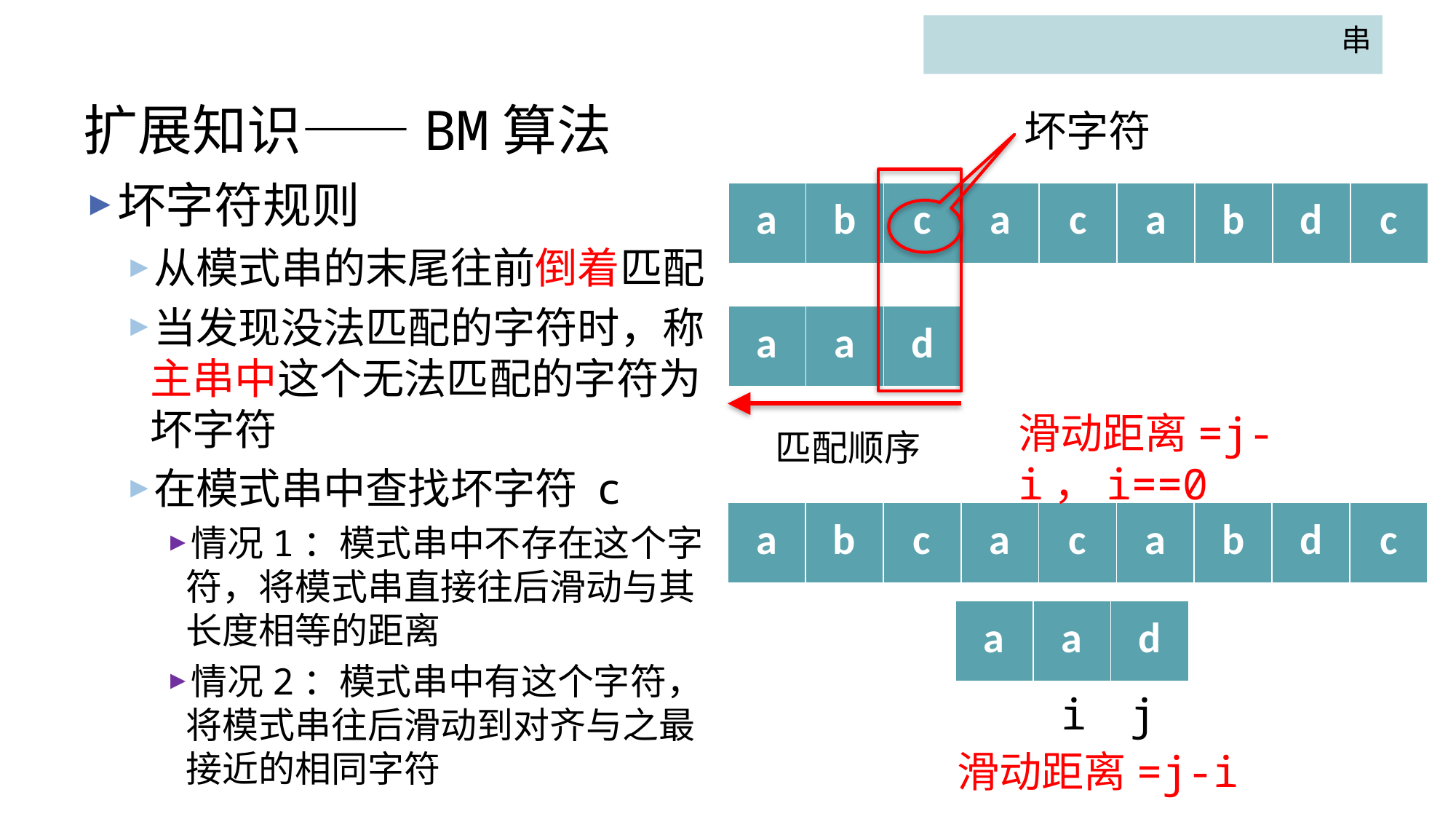

串

# 扩展知识——BM算法
坏字符

坏字符规则
从模式串的末尾往前倒着匹配
当发现没法匹配的字符时，称主串中这个无法匹配的字符为坏字符
在模式串中查找坏字符 c
情况1：模式串中不存在这个字符，将模式串直接往后滑动与其长度相等的距离
情况2：模式串中有这个字符，将模式串往后滑动到对齐与之最接近的相同字符

| a | b | c | a | c | a | b | d | c |
| --- | --- | --- | --- | --- | --- | --- | --- | --- |
| a | a | d |
| --- | --- | --- |
滑动距离=j-i，i==0
匹配顺序
| a | b | c | a | c | a | b | d | c |
| --- | --- | --- | --- | --- | --- | --- | --- | --- |
| a | a | d |
| --- | --- | --- |
i
j
滑动距离=j-i